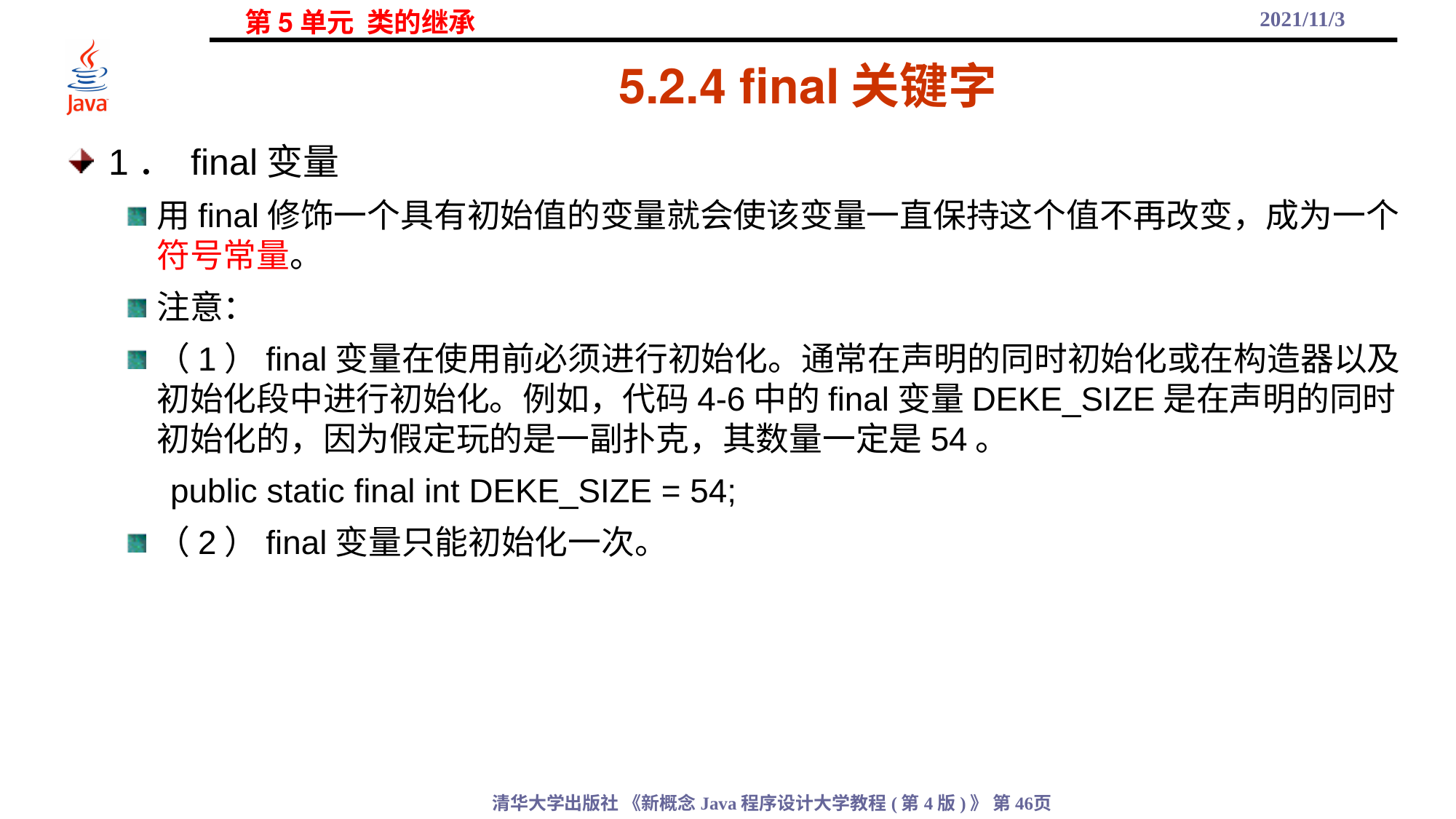

2021/11/3
# 5.2.4 final关键字
1． final变量
用final修饰一个具有初始值的变量就会使该变量一直保持这个值不再改变，成为一个符号常量。
注意：
（1）final变量在使用前必须进行初始化。通常在声明的同时初始化或在构造器以及初始化段中进行初始化。例如，代码4-6中的final变量DEKE_SIZE是在声明的同时初始化的，因为假定玩的是一副扑克，其数量一定是54。
public static final int DEKE_SIZE = 54;
（2）final变量只能初始化一次。